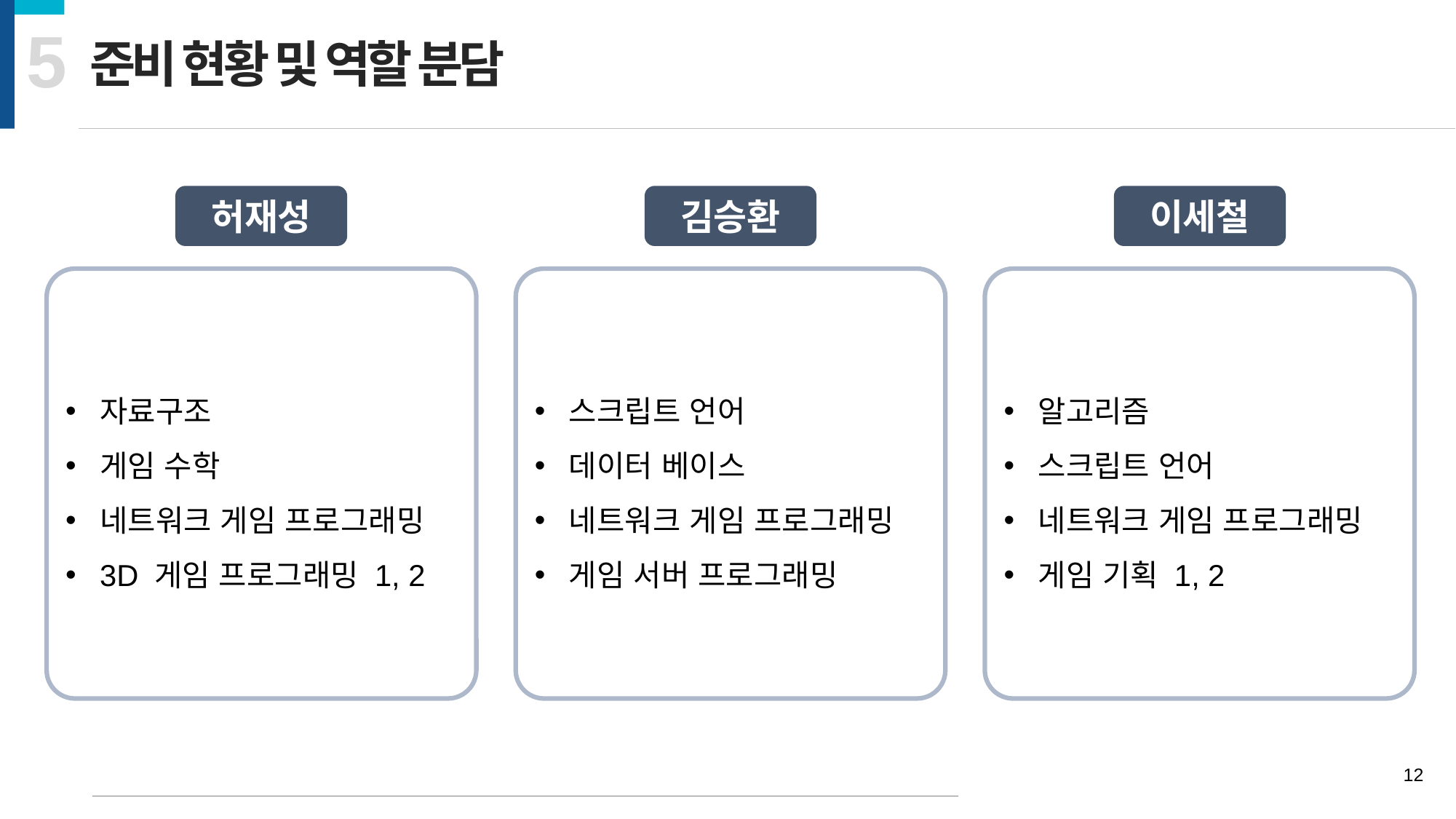

5
준비 현황 및 역할 분담
허재성
김승환
이세철
자료구조
게임 수학
네트워크 게임 프로그래밍
3D 게임 프로그래밍 1, 2
스크립트 언어
데이터 베이스
네트워크 게임 프로그래밍
게임 서버 프로그래밍
알고리즘
스크립트 언어
네트워크 게임 프로그래밍
게임 기획 1, 2
12